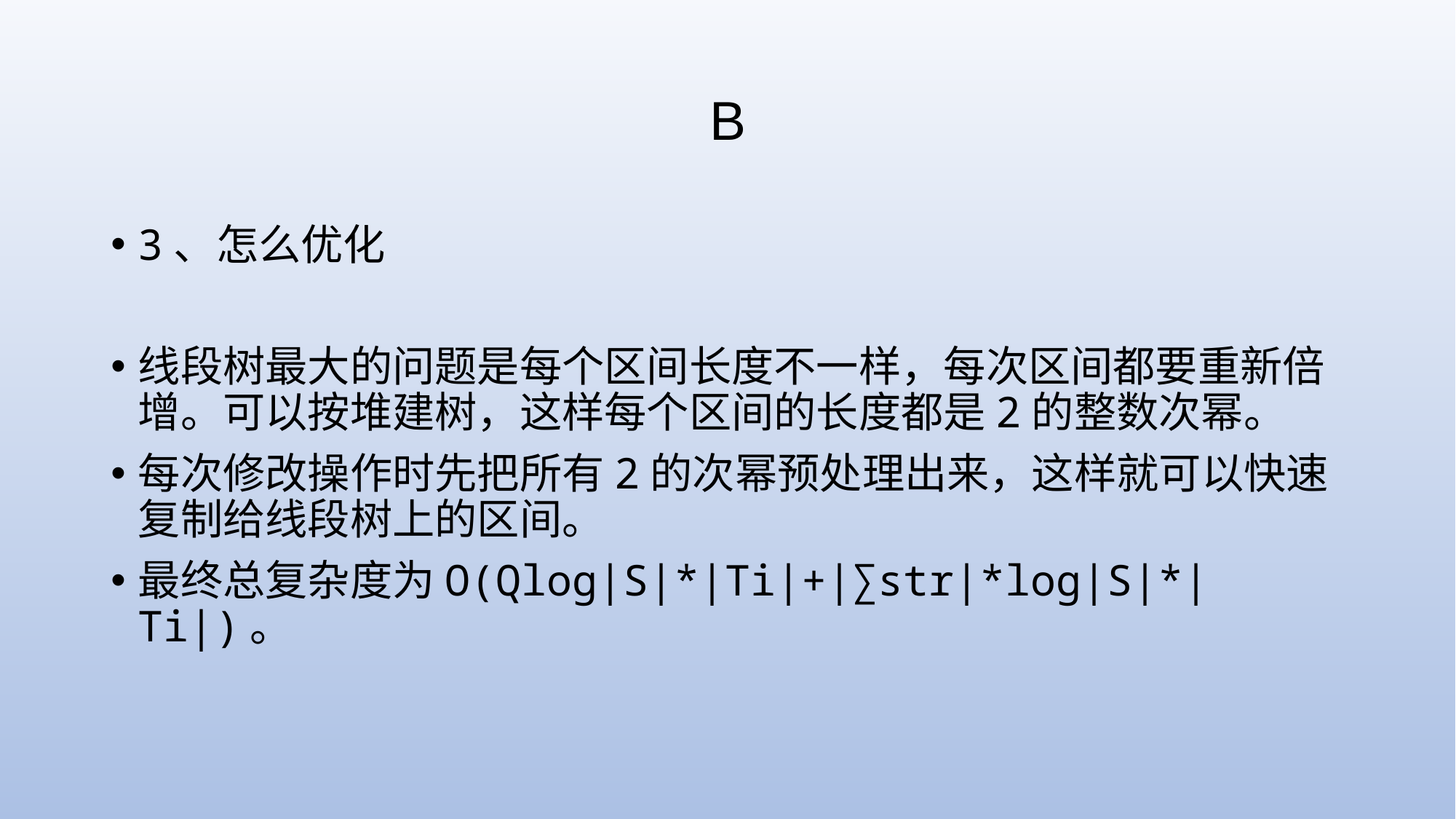

# B
3、怎么优化

线段树最大的问题是每个区间长度不一样，每次区间都要重新倍增。可以按堆建树，这样每个区间的长度都是2的整数次幂。
每次修改操作时先把所有2的次幂预处理出来，这样就可以快速复制给线段树上的区间。
最终总复杂度为O(Qlog|S|*|Ti|+|∑str|*log|S|*|Ti|)。